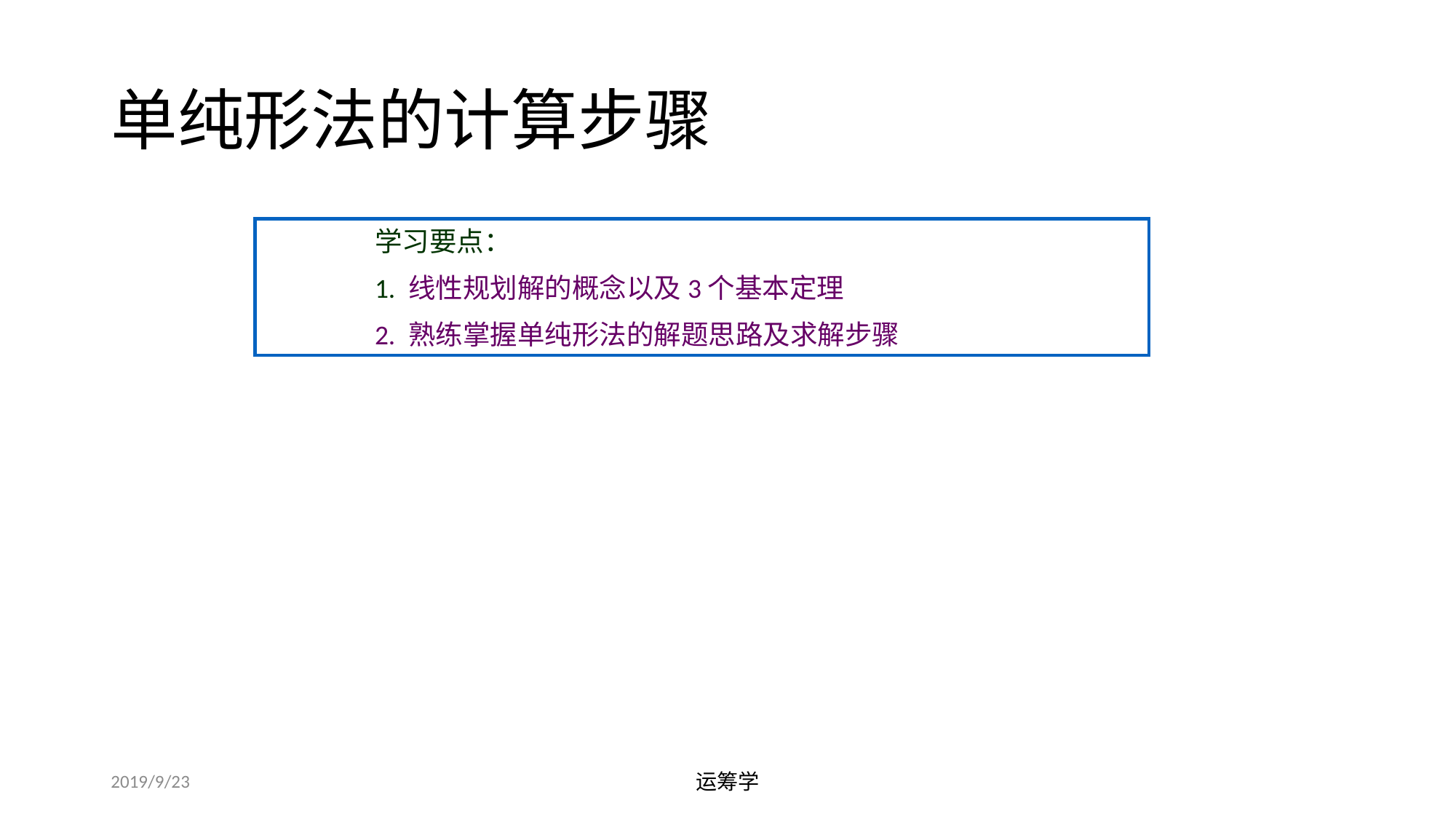

# 单纯形法的计算步骤
	学习要点：
	1. 线性规划解的概念以及3个基本定理
	2. 熟练掌握单纯形法的解题思路及求解步骤
2019/9/23
运筹学